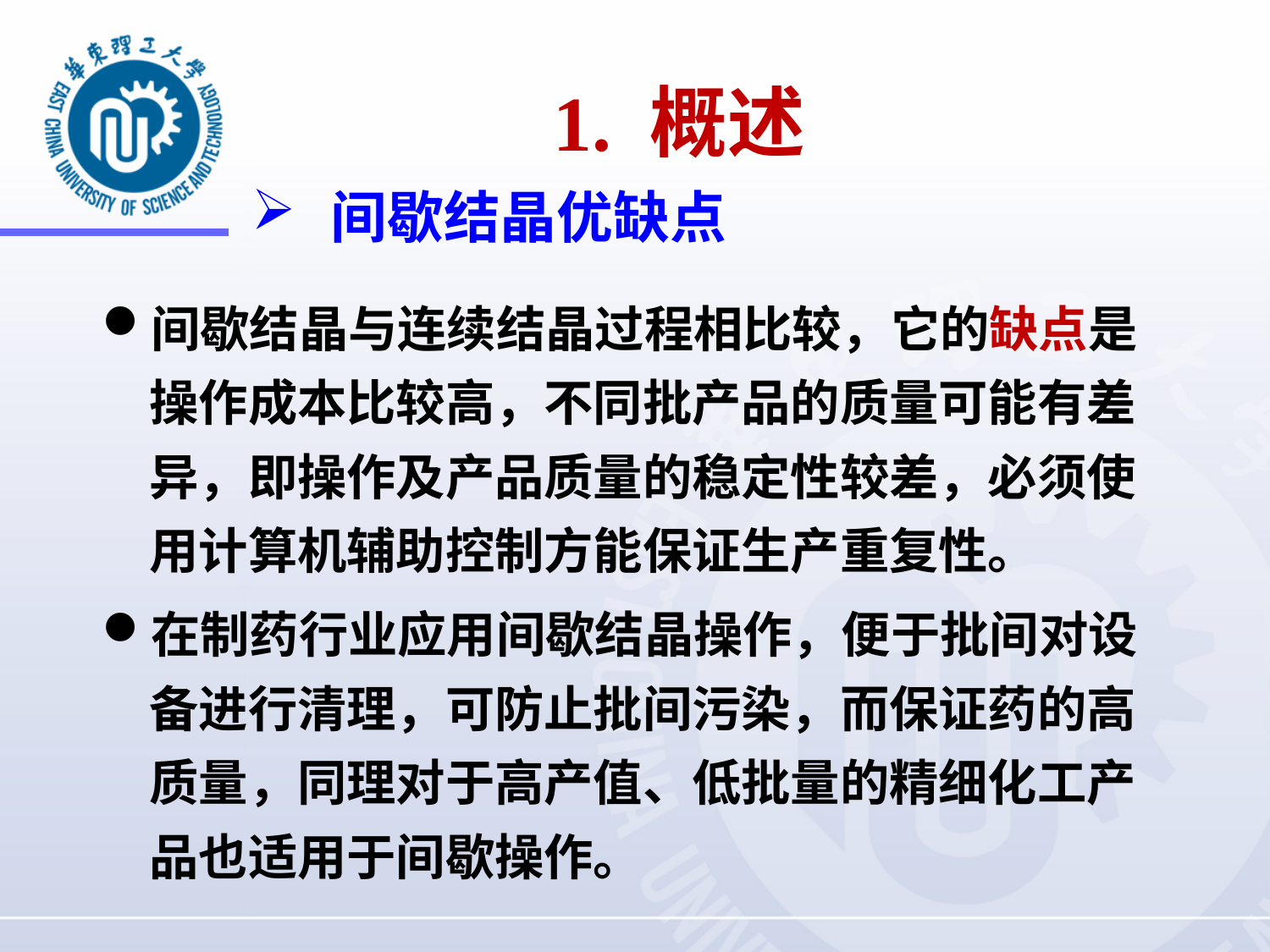

1. 概述
间歇结晶优缺点
间歇结晶与连续结晶过程相比较，它的缺点是操作成本比较高，不同批产品的质量可能有差异，即操作及产品质量的稳定性较差，必须使用计算机辅助控制方能保证生产重复性。
在制药行业应用间歇结晶操作，便于批间对设备进行清理，可防止批间污染，而保证药的高质量，同理对于高产值、低批量的精细化工产品也适用于间歇操作。